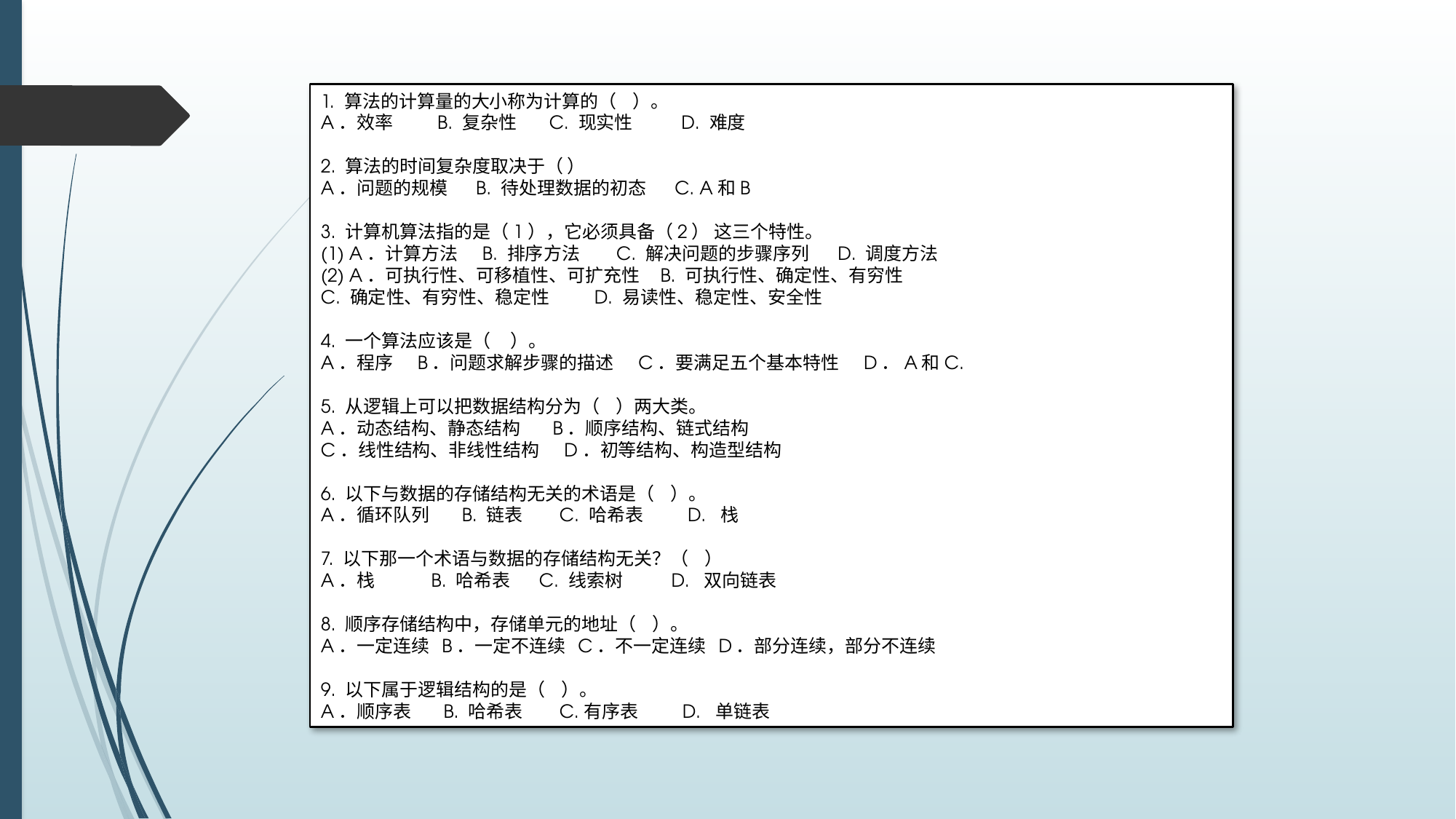

1. 算法的计算量的大小称为计算的（    ）。
A．效率          B. 复杂性       C. 现实性           D. 难度

2. 算法的时间复杂度取决于（ ）
A．问题的规模      B. 待处理数据的初态      C. A和B

3. 计算机算法指的是（1），它必须具备（2） 这三个特性。
(1) A．计算方法     B. 排序方法        C. 解决问题的步骤序列      D. 调度方法
(2) A．可执行性、可移植性、可扩充性    B. 可执行性、确定性、有穷性
C. 确定性、有穷性、稳定性          D. 易读性、稳定性、安全性

4. 一个算法应该是（     ）。
A．程序     B．问题求解步骤的描述     C．要满足五个基本特性     D．A和C.

5. 从逻辑上可以把数据结构分为（    ）两大类。
A．动态结构、静态结构       B．顺序结构、链式结构
C．线性结构、非线性结构     D．初等结构、构造型结构

6. 以下与数据的存储结构无关的术语是（    ）。
A．循环队列       B. 链表        C. 哈希表          D.  栈

7. 以下那一个术语与数据的存储结构无关？（    ）
A．栈             B. 哈希表      C. 线索树           D.  双向链表

8. 顺序存储结构中，存储单元的地址（    ）。
A．一定连续  B．一定不连续  C．不一定连续  D．部分连续，部分不连续

9. 以下属于逻辑结构的是（    ）。
A．顺序表       B. 哈希表        C.有序表          D.  单链表